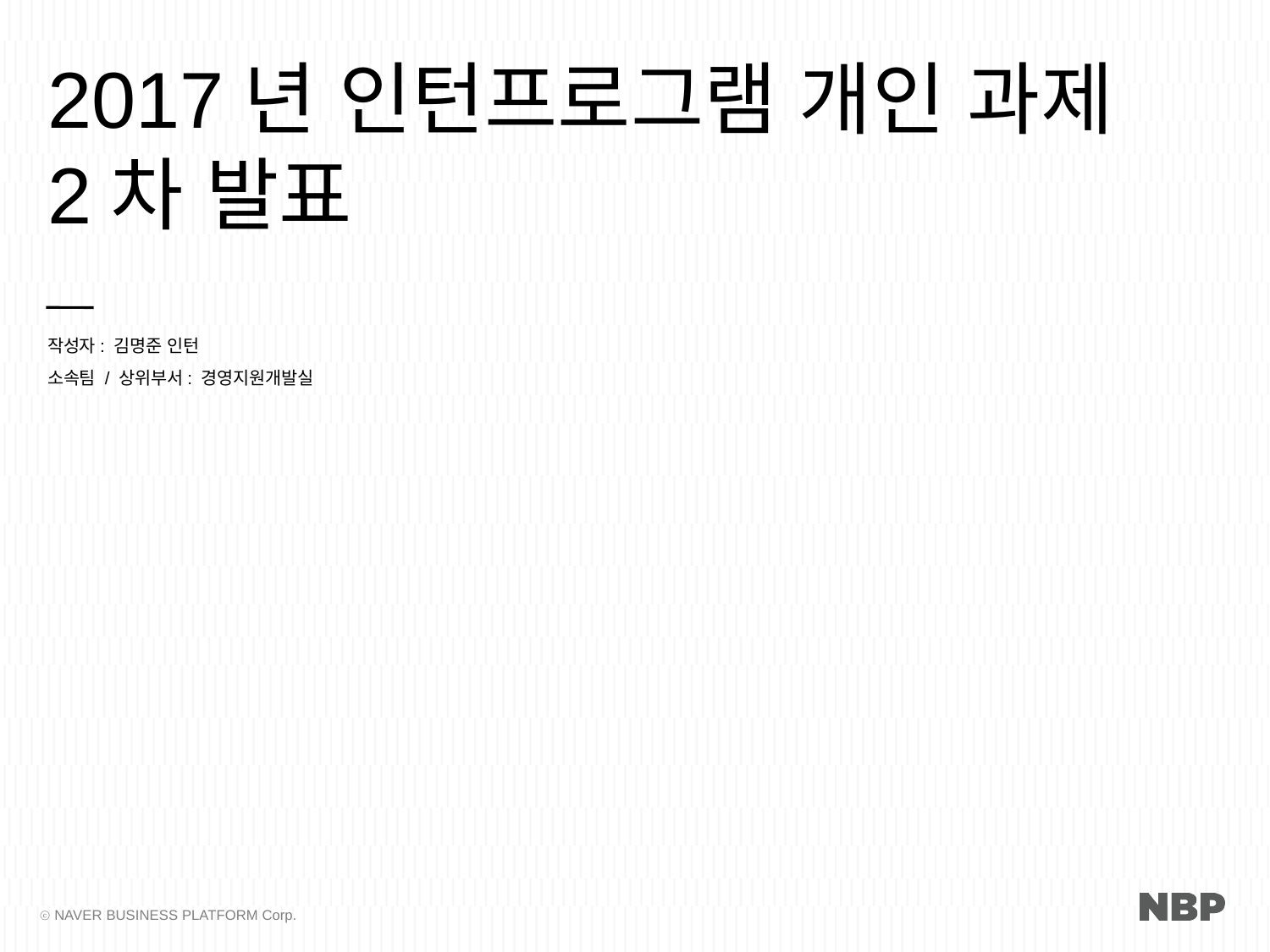

# 2017년 인턴프로그램 개인 과제 2차 발표
작성자: 김명준 인턴
소속팀 / 상위부서: 경영지원개발실
ⓒ NAVER BUSINESS PLATFORM Corp.